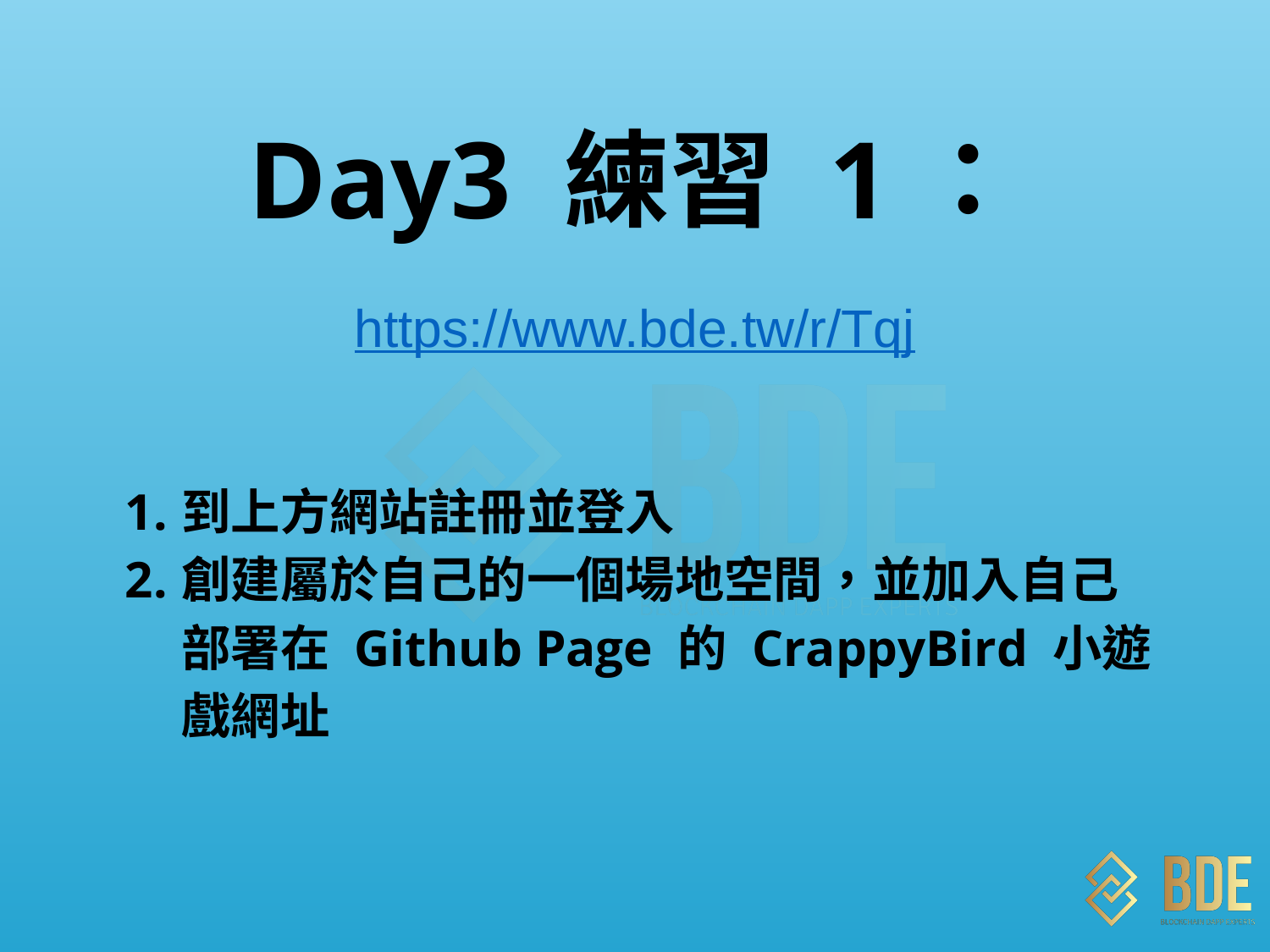

Day3 練習 1：
https://www.bde.tw/r/Tqj
到上方網站註冊並登入
創建屬於自己的一個場地空間，並加入自己部署在 Github Page 的 CrappyBird 小遊戲網址